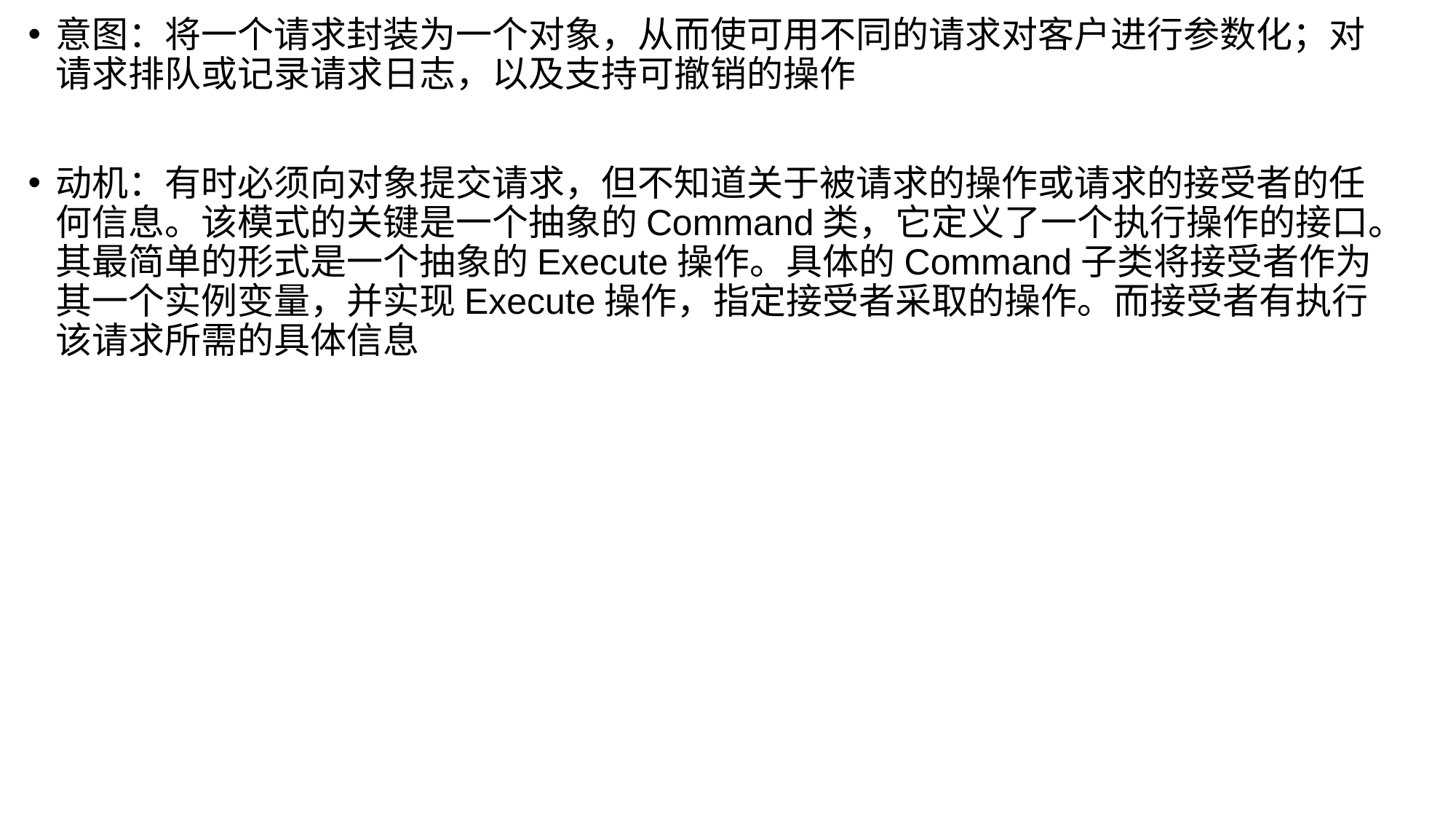

意图：将一个请求封装为一个对象，从而使可用不同的请求对客户进行参数化；对请求排队或记录请求日志，以及支持可撤销的操作

动机：有时必须向对象提交请求，但不知道关于被请求的操作或请求的接受者的任何信息。该模式的关键是一个抽象的Command类，它定义了一个执行操作的接口。其最简单的形式是一个抽象的Execute操作。具体的Command子类将接受者作为其一个实例变量，并实现Execute操作，指定接受者采取的操作。而接受者有执行该请求所需的具体信息